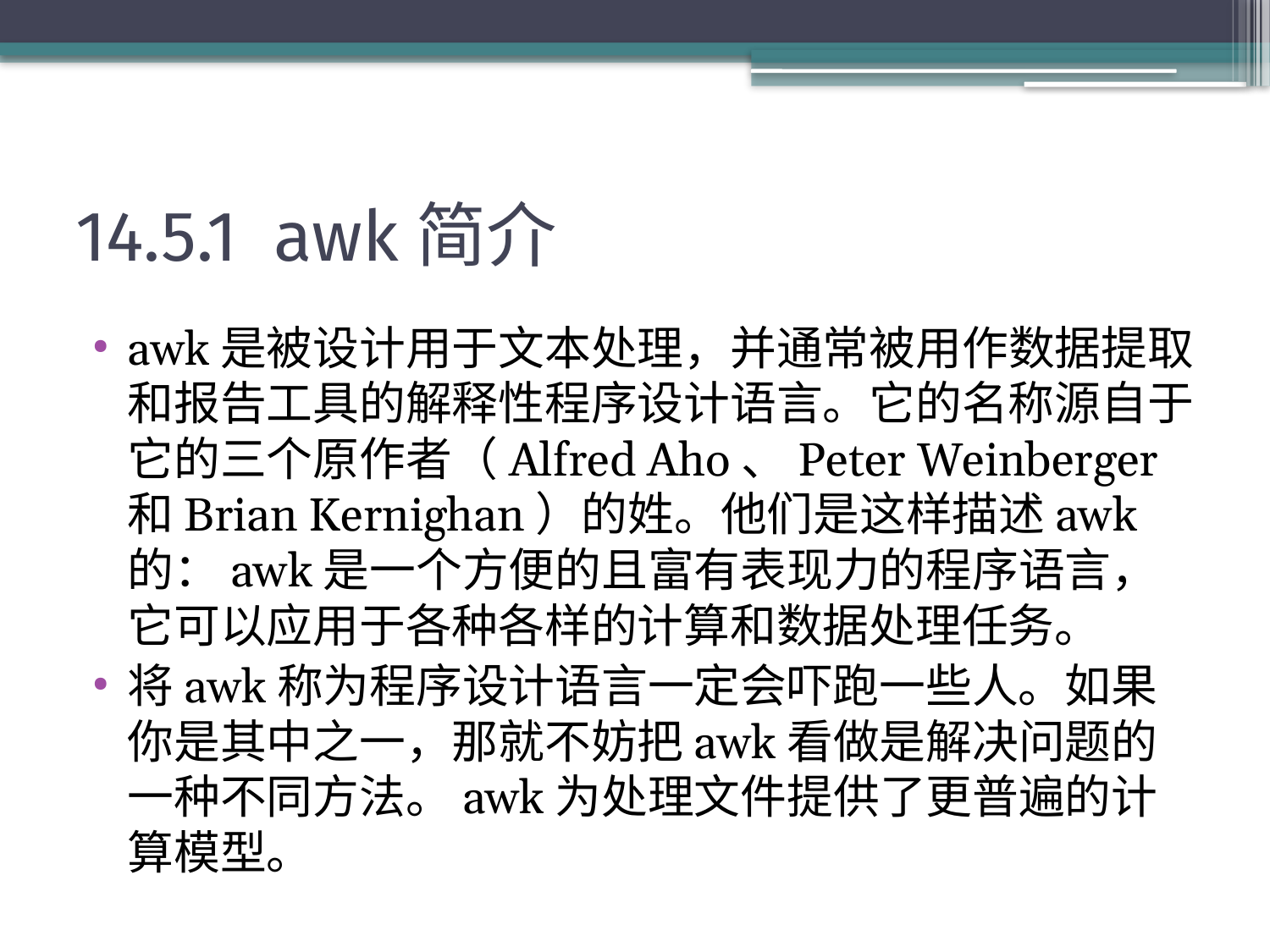

# 14.5.1  awk简介
awk是被设计用于文本处理，并通常被用作数据提取和报告工具的解释性程序设计语言。它的名称源自于它的三个原作者（Alfred Aho、Peter Weinberger和Brian Kernighan）的姓。他们是这样描述awk的：awk是一个方便的且富有表现力的程序语言，它可以应用于各种各样的计算和数据处理任务。
将awk称为程序设计语言一定会吓跑一些人。如果你是其中之一，那就不妨把awk看做是解决问题的一种不同方法。awk为处理文件提供了更普遍的计算模型。